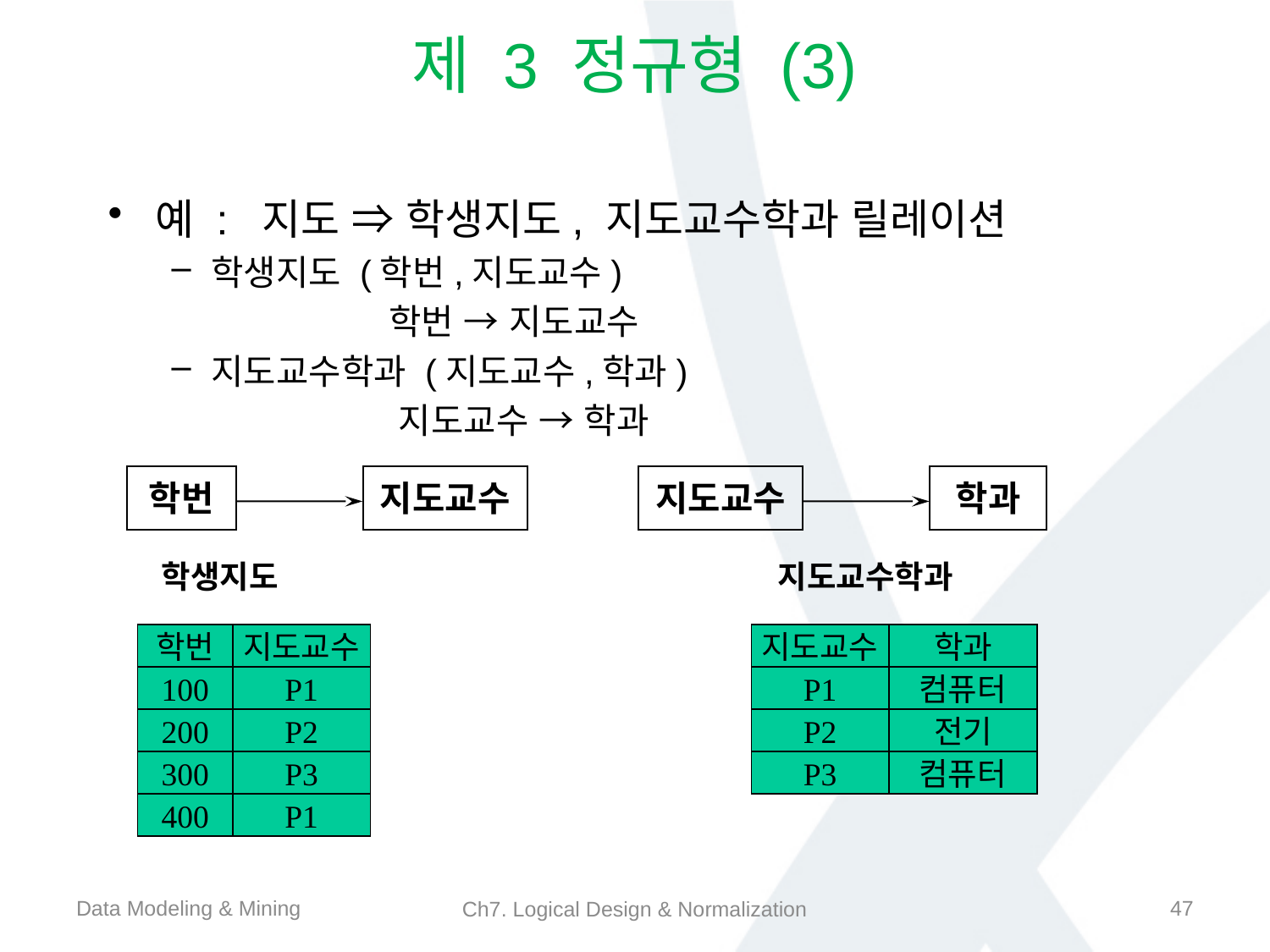

# 제 3 정규형 (3)
예 :  지도 ⇒ 학생지도, 지도교수학과 릴레이션
학생지도 (학번,지도교수)
                     학번 → 지도교수
지도교수학과 (지도교수,학과)
                      지도교수 → 학과

학번
지도교수
지도교수
학과

학생지도
학번
지도교수
100
P1
200
P2
300
P3
400
P1
지도교수학과
지도교수
학과
P1
컴퓨터
P2
전기
P3
컴퓨터
Data Modeling & Mining
47
Ch7. Logical Design & Normalization